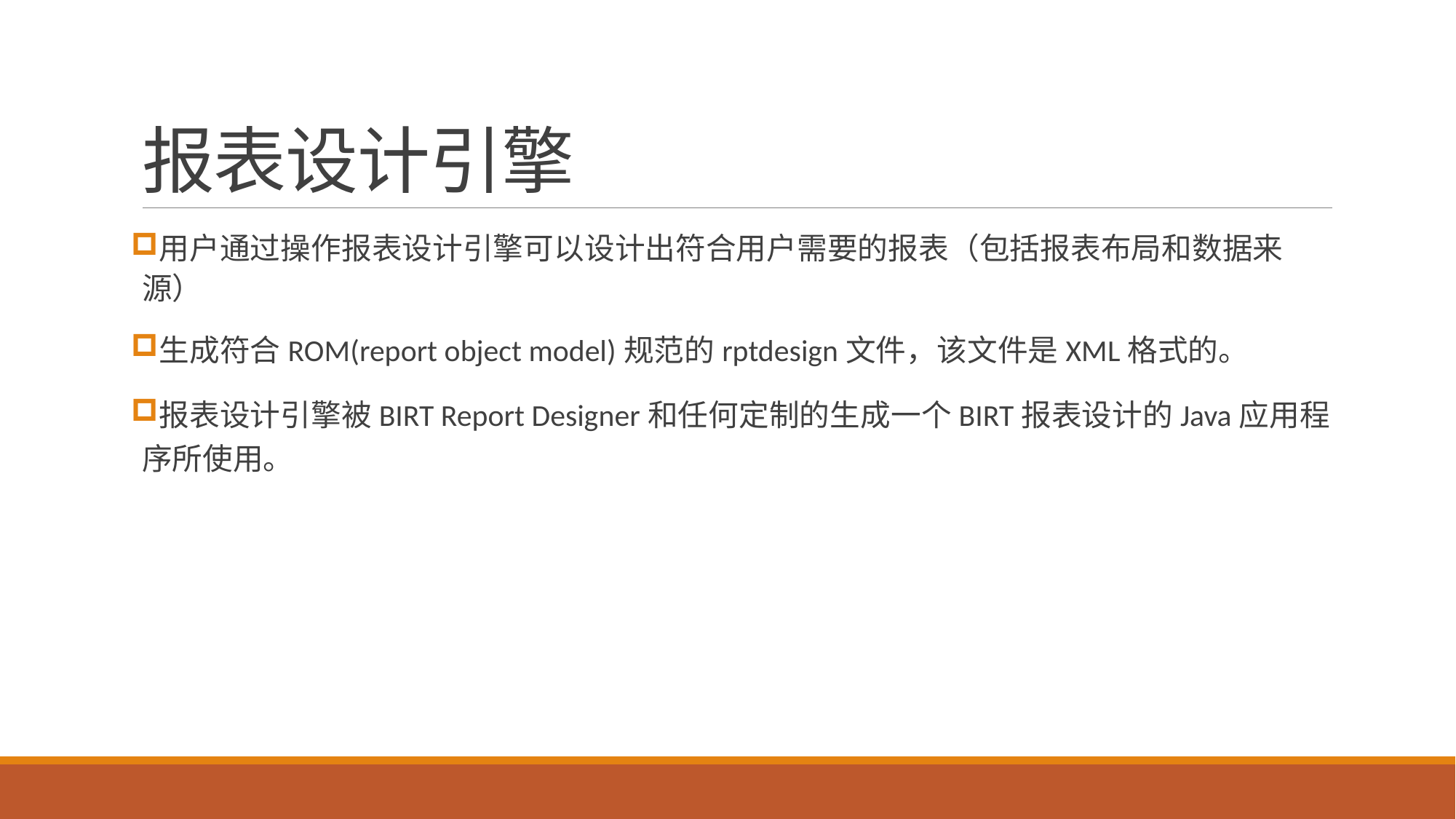

# 报表设计引擎
用户通过操作报表设计引擎可以设计出符合用户需要的报表（包括报表布局和数据来源）
生成符合ROM(report object model)规范的rptdesign文件，该文件是XML格式的。
报表设计引擎被BIRT Report Designer和任何定制的生成一个BIRT报表设计的Java应用程序所使用。